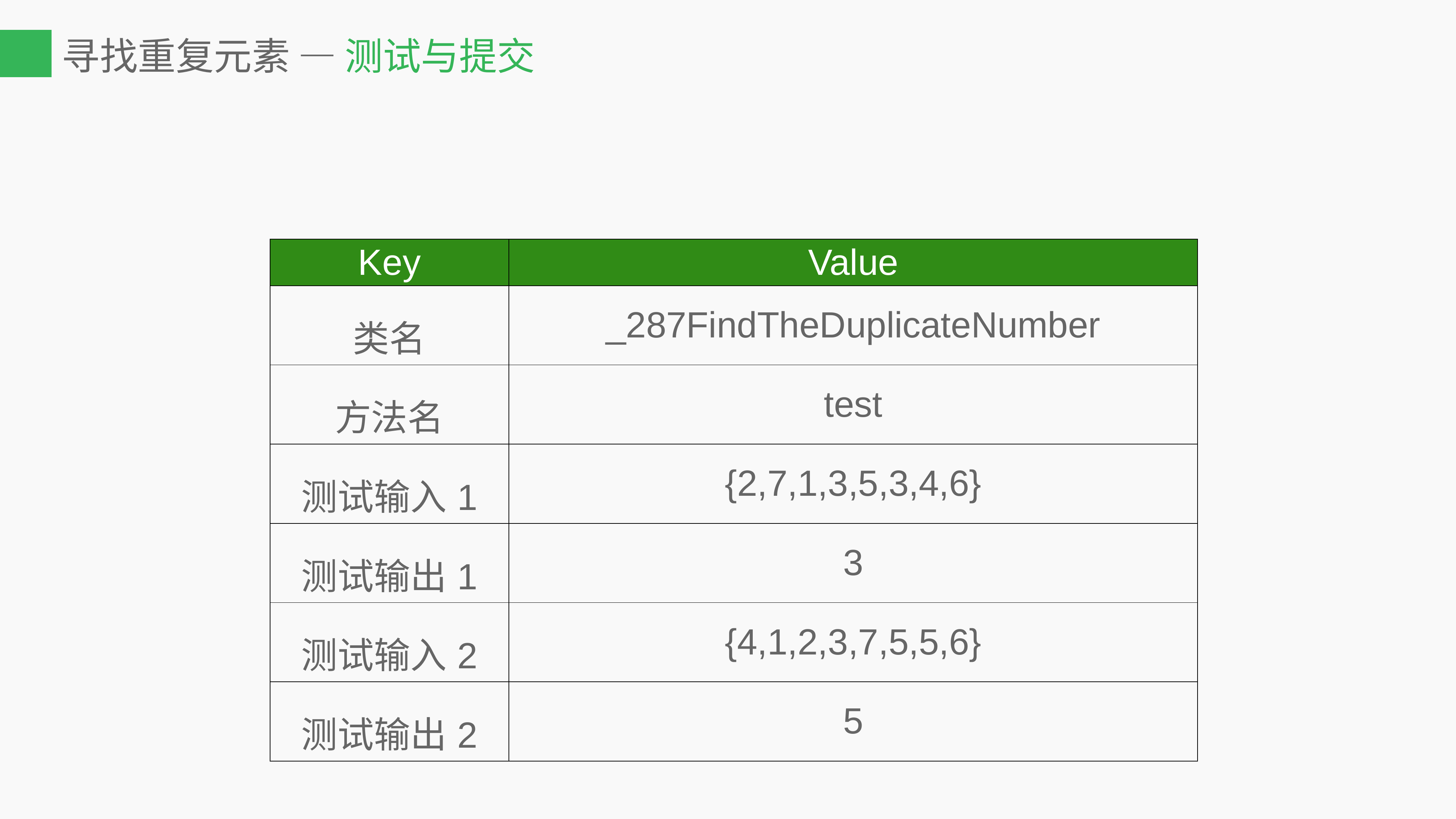

# 寻找重复元素 — 测试与提交
| Key | Value |
| --- | --- |
| 类名 | \_287FindTheDuplicateNumber |
| 方法名 | test |
| 测试输入1 | {2,7,1,3,5,3,4,6} |
| 测试输出1 | 3 |
| 测试输入2 | {4,1,2,3,7,5,5,6} |
| 测试输出2 | 5 |